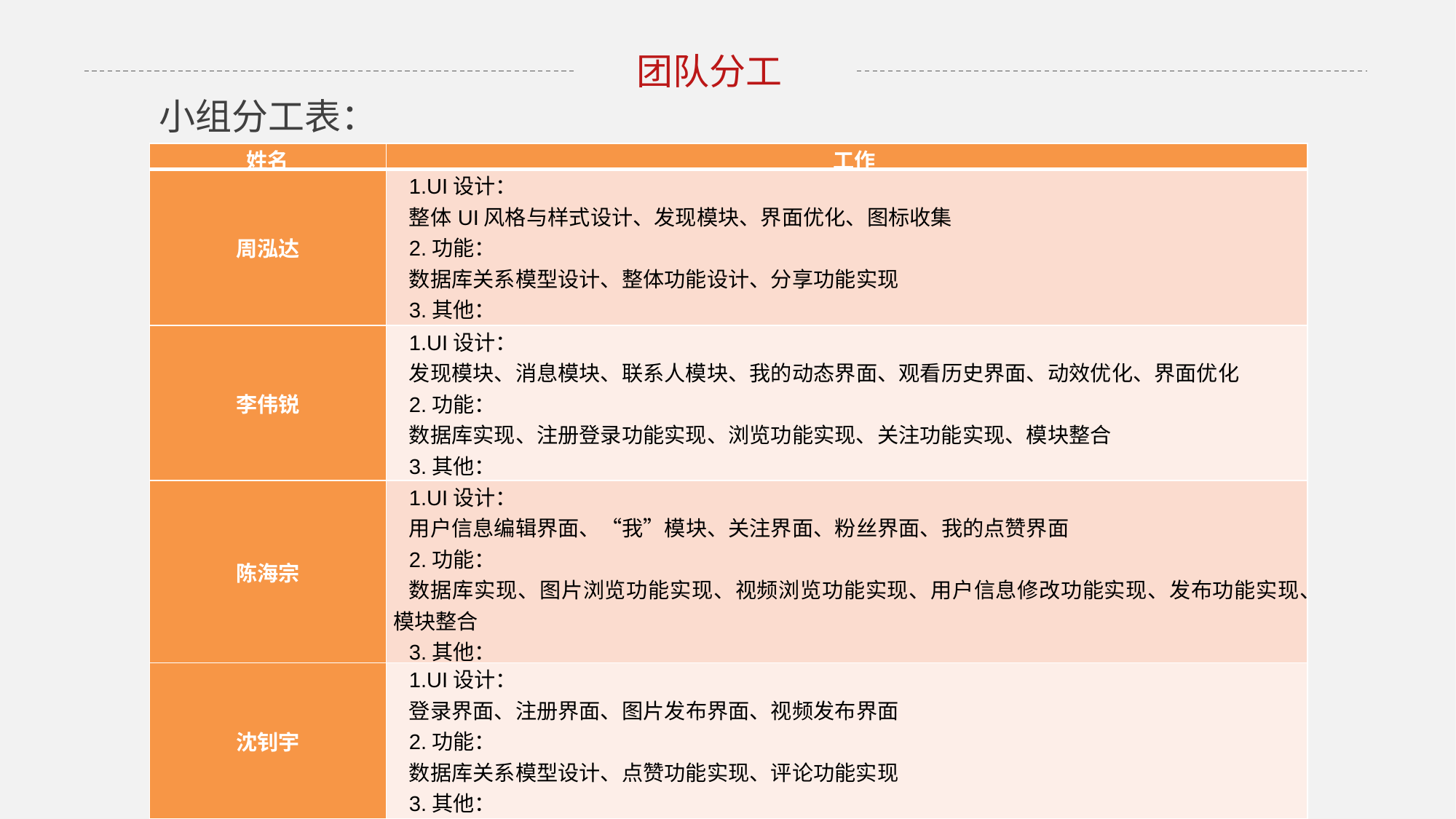

团队分工
小组分工表：

| 姓名 | 工作 |
| --- | --- |
| 周泓达 | 1.UI设计： 整体UI风格与样式设计、发现模块、界面优化、图标收集 2.功能： 数据库关系模型设计、整体功能设计、分享功能实现 3.其他： 用户体验反馈收集、文档编辑、资料整理、汇报工作 |
| 李伟锐 | 1.UI设计： 发现模块、消息模块、联系人模块、我的动态界面、观看历史界面、动效优化、界面优化 2.功能： 数据库实现、注册登录功能实现、浏览功能实现、关注功能实现、模块整合 3.其他： APK编译优化 |
| 陈海宗 | 1.UI设计： 用户信息编辑界面、“我”模块、关注界面、粉丝界面、我的点赞界面 2.功能： 数据库实现、图片浏览功能实现、视频浏览功能实现、用户信息修改功能实现、发布功能实现、模块整合 3.其他： APK编译优化 |
| 沈钊宇 | 1.UI设计： 登录界面、注册界面、图片发布界面、视频发布界面 2.功能： 数据库关系模型设计、点赞功能实现、评论功能实现 3.其他： 软件功能测试、兼容性测试、文档编辑 |